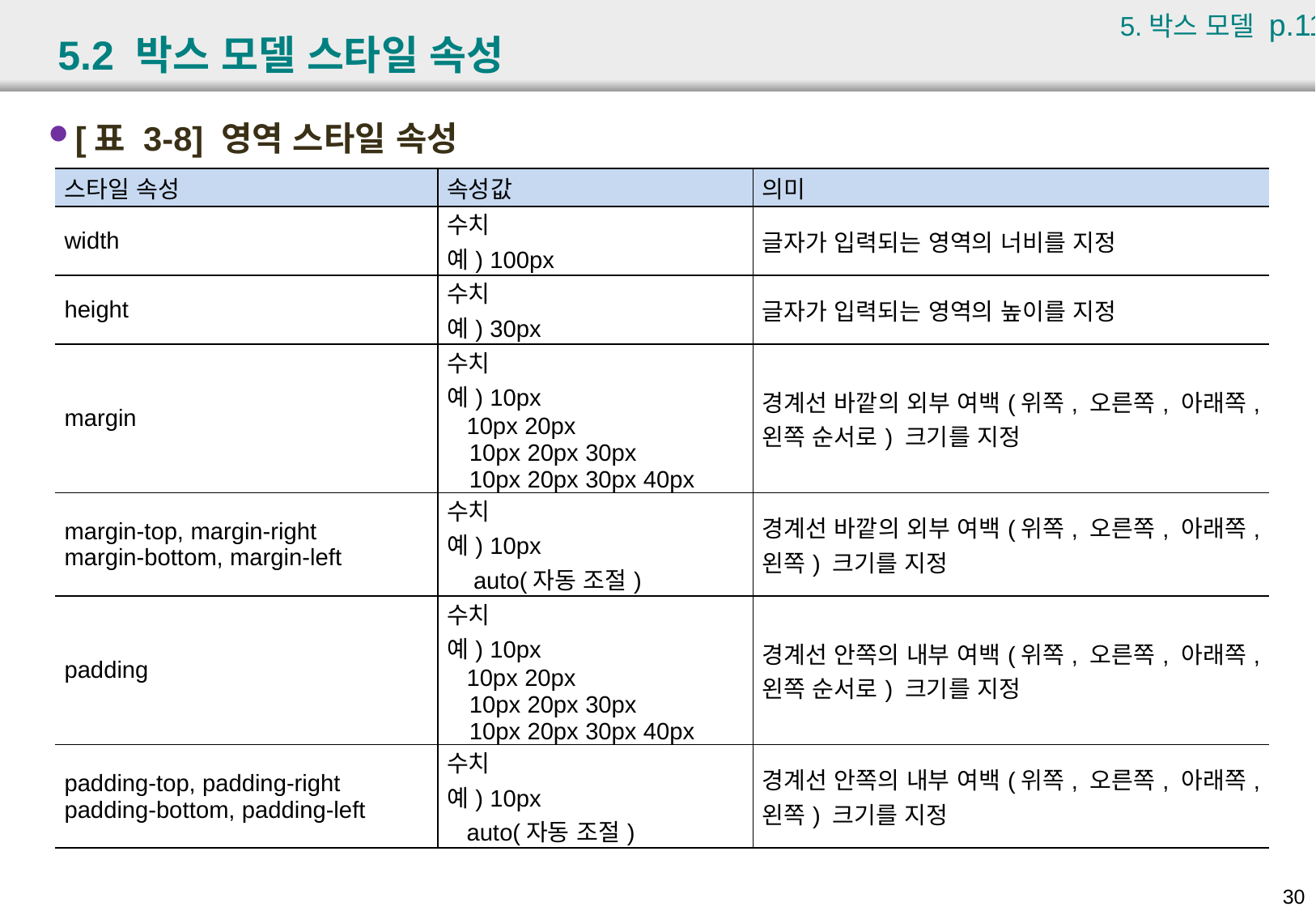

5.박스 모델 p.114
# 5.2 박스 모델 스타일 속성
[표 3-8] 영역 스타일 속성
| 스타일 속성 | 속성값 | 의미 |
| --- | --- | --- |
| width | 수치 예) 100px | 글자가 입력되는 영역의 너비를 지정 |
| height | 수치 예) 30px | 글자가 입력되는 영역의 높이를 지정 |
| margin | 수치 예) 10px 10px 20px 10px 20px 30px 10px 20px 30px 40px | 경계선 바깥의 외부 여백(위쪽, 오른쪽, 아래쪽, 왼쪽 순서로) 크기를 지정 |
| margin-top, margin-right margin-bottom, margin-left | 수치 예) 10px auto(자동 조절) | 경계선 바깥의 외부 여백(위쪽, 오른쪽, 아래쪽, 왼쪽) 크기를 지정 |
| padding | 수치 예) 10px 10px 20px 10px 20px 30px 10px 20px 30px 40px | 경계선 안쪽의 내부 여백(위쪽, 오른쪽, 아래쪽, 왼쪽 순서로) 크기를 지정 |
| padding-top, padding-right padding-bottom, padding-left | 수치 예) 10px auto(자동 조절) | 경계선 안쪽의 내부 여백(위쪽, 오른쪽, 아래쪽, 왼쪽) 크기를 지정 |